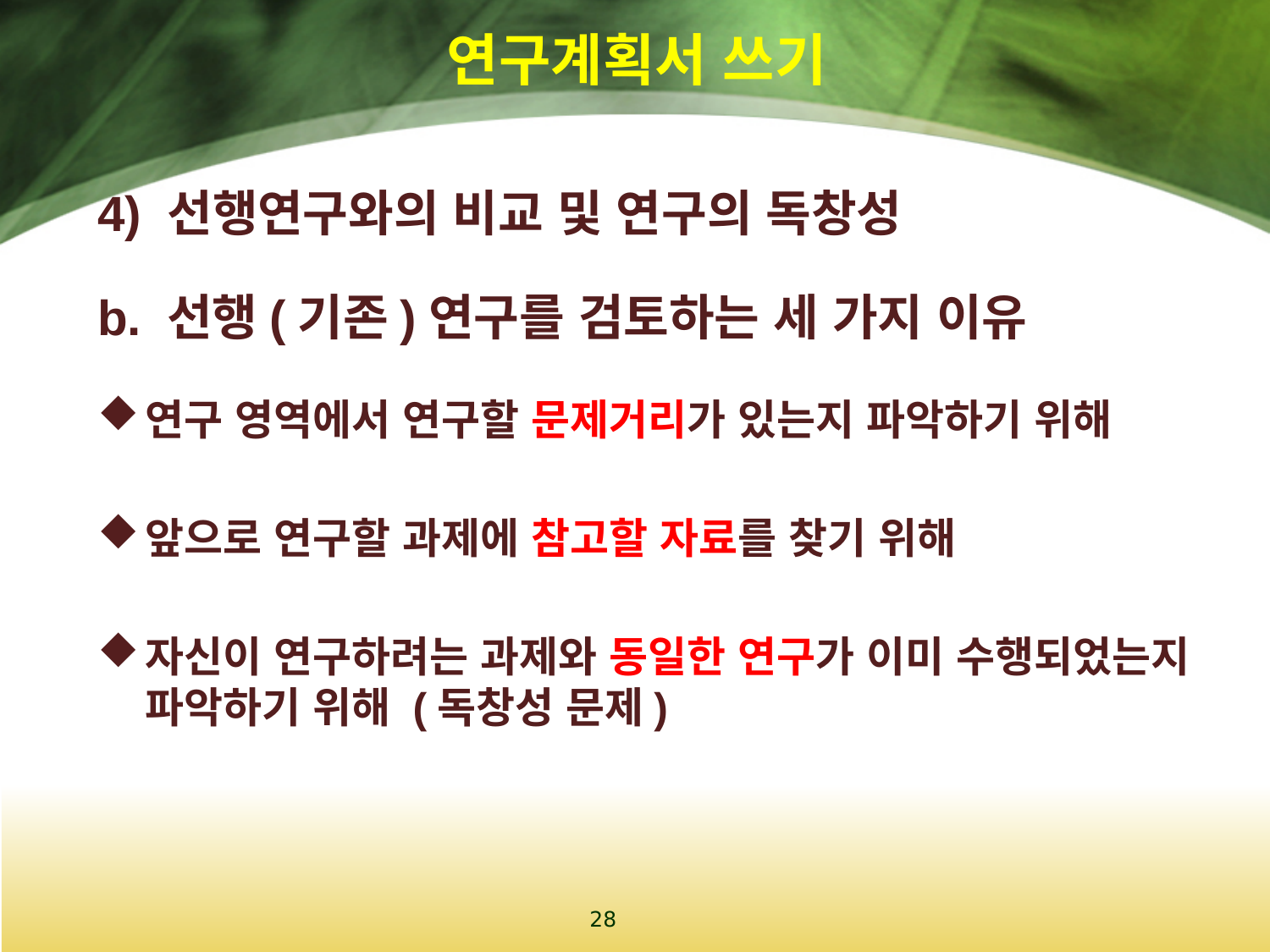

# 연구계획서 쓰기
4) 선행연구와의 비교 및 연구의 독창성

b. 선행(기존)연구를 검토하는 세 가지 이유

연구 영역에서 연구할 문제거리가 있는지 파악하기 위해

앞으로 연구할 과제에 참고할 자료를 찾기 위해

자신이 연구하려는 과제와 동일한 연구가 이미 수행되었는지 파악하기 위해 (독창성 문제)

28